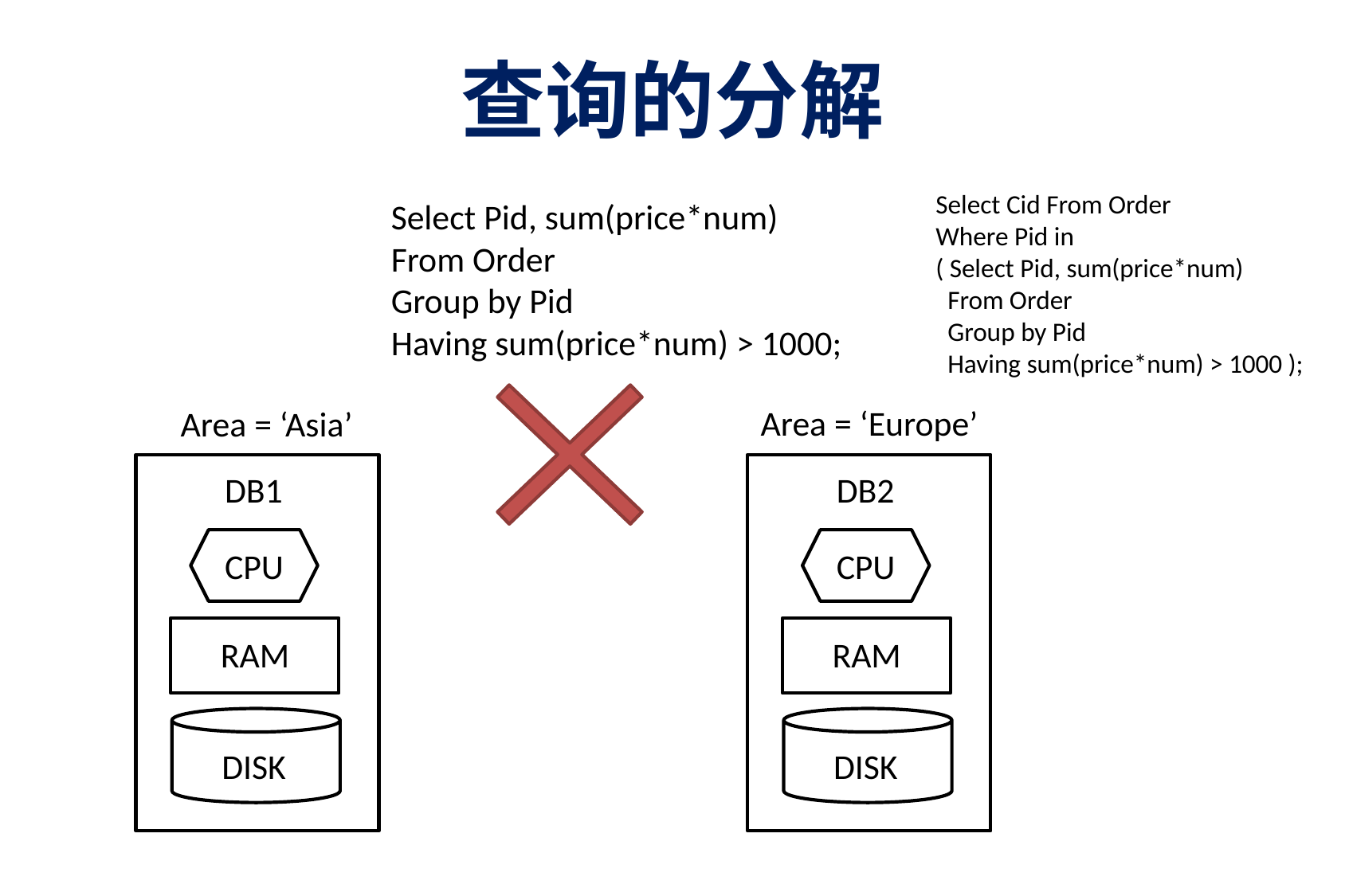

# 查询的分解
Select Cid From Order
Where Pid in
( Select Pid, sum(price*num)
  From Order
  Group by Pid
  Having sum(price*num) > 1000 );
Select Pid, sum(price*num)
From Order
Group by Pid
Having sum(price*num) > 1000;

Area = ‘Europe’
Area = ‘Asia’

DB1
CPU

RAM

DISK

DB2
CPU

RAM

DISK